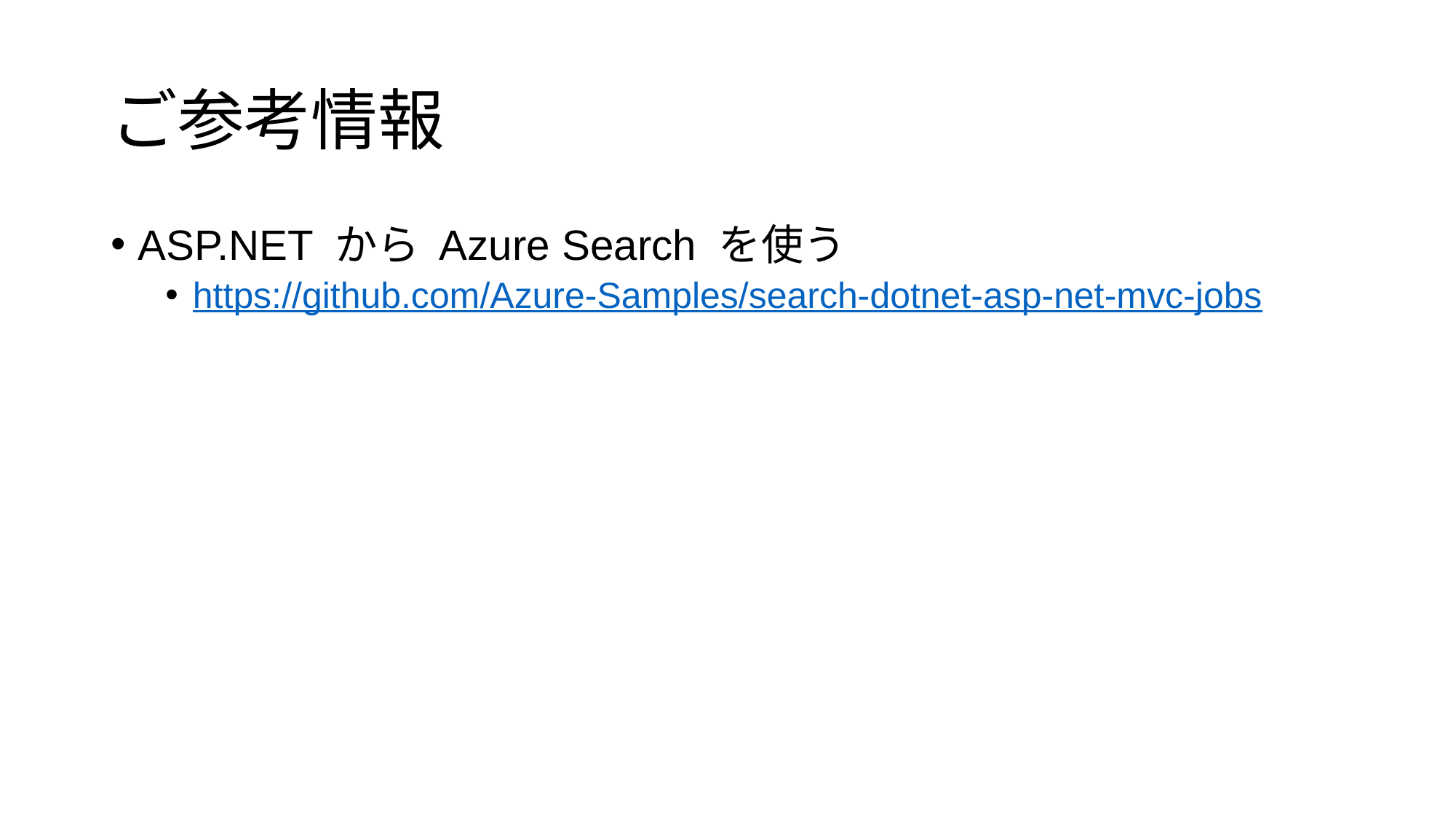

# ご参考情報
ASP.NET から Azure Search を使う
https://github.com/Azure-Samples/search-dotnet-asp-net-mvc-jobs